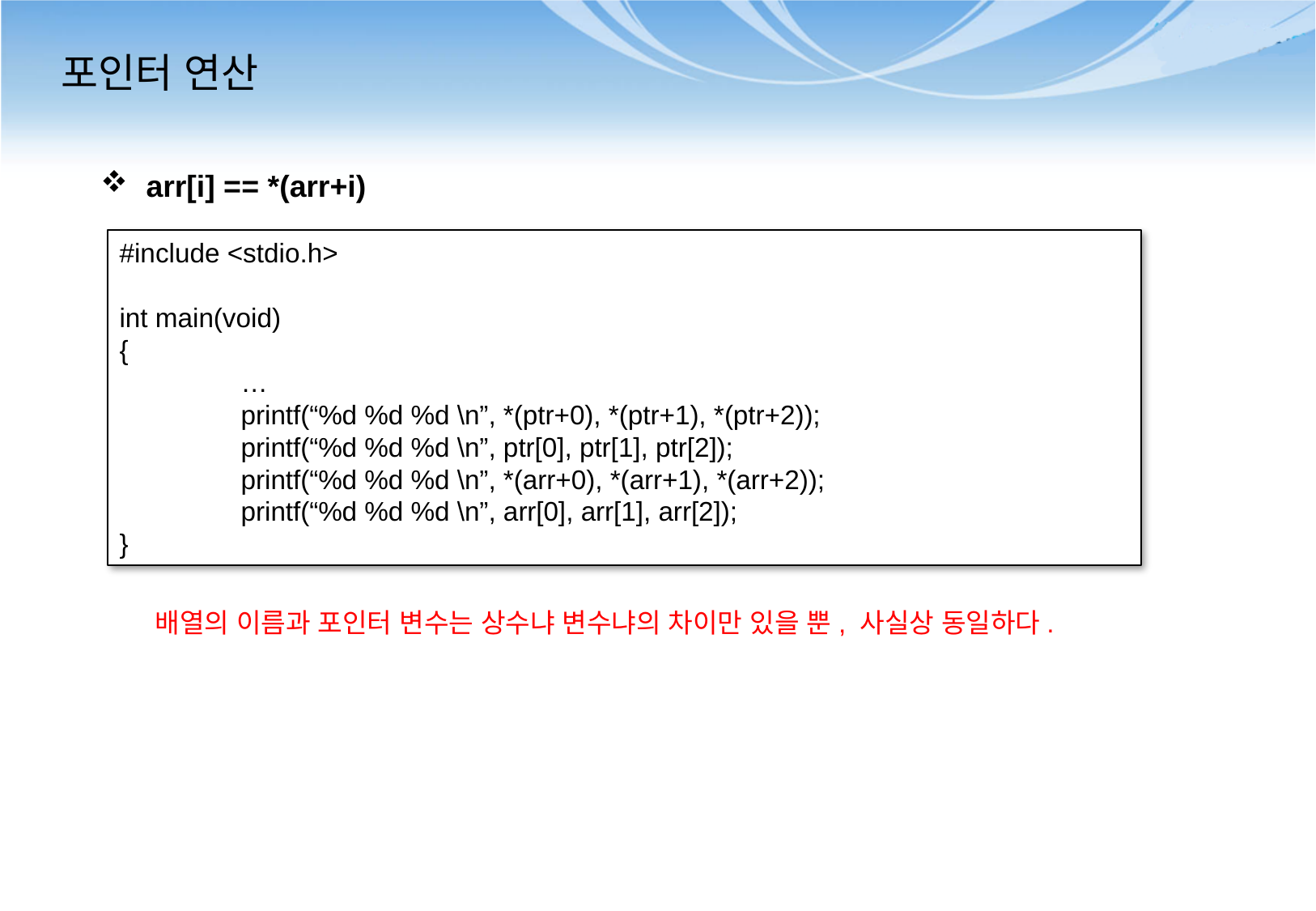

# 포인터 연산
arr[i] == *(arr+i)
#include <stdio.h>

int main(void)
{
	…
	printf(“%d %d %d \n”, *(ptr+0), *(ptr+1), *(ptr+2));
	printf(“%d %d %d \n”, ptr[0], ptr[1], ptr[2]);
	printf(“%d %d %d \n”, *(arr+0), *(arr+1), *(arr+2));
	printf(“%d %d %d \n”, arr[0], arr[1], arr[2]);
}
배열의 이름과 포인터 변수는 상수냐 변수냐의 차이만 있을 뿐, 사실상 동일하다.